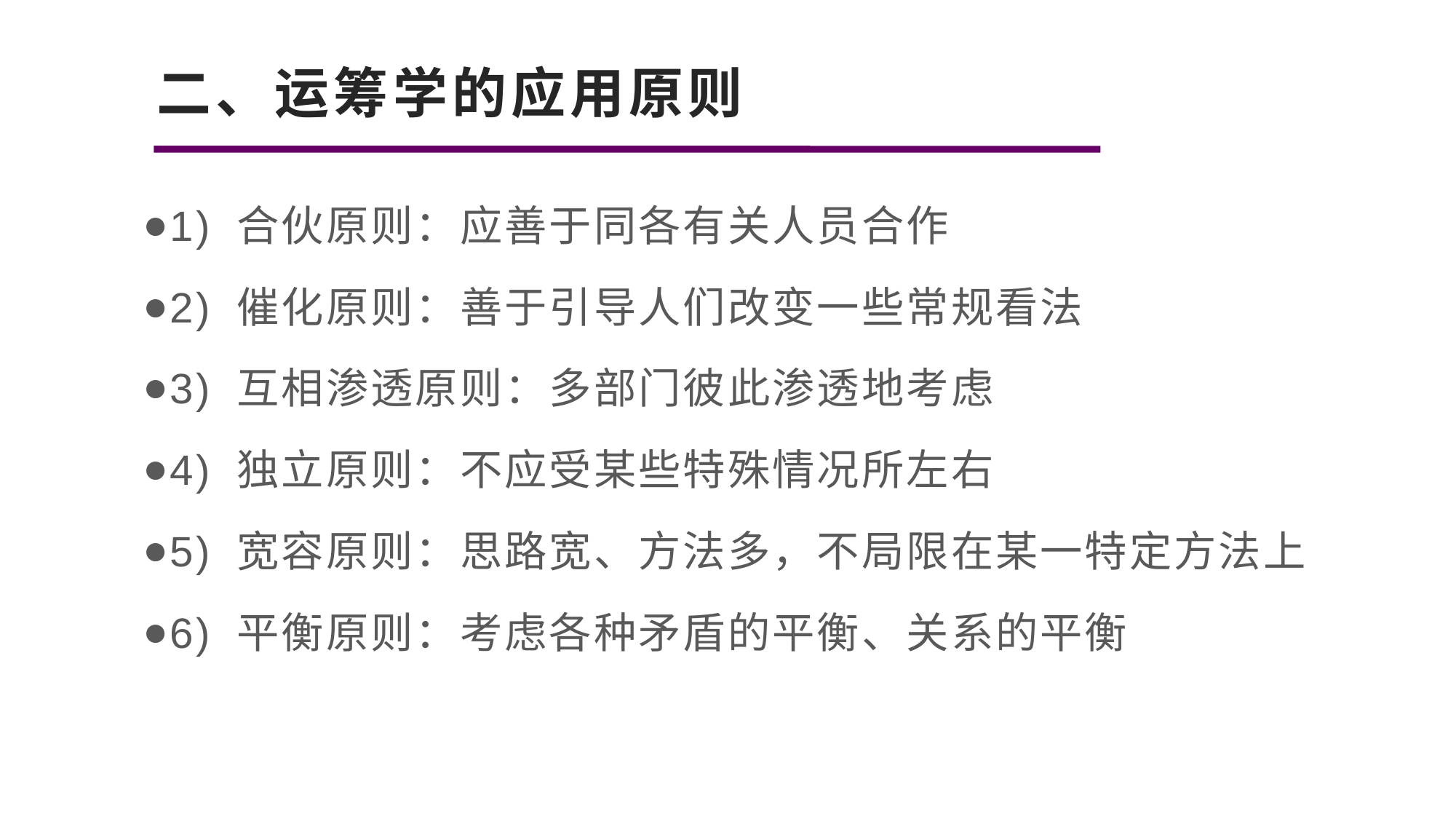

# 二、运筹学的应用原则

1) 合伙原则：应善于同各有关人员合作
2) 催化原则：善于引导人们改变一些常规看法
3) 互相渗透原则：多部门彼此渗透地考虑
4) 独立原则：不应受某些特殊情况所左右
5) 宽容原则：思路宽、方法多，不局限在某一特定方法上
6) 平衡原则：考虑各种矛盾的平衡、关系的平衡